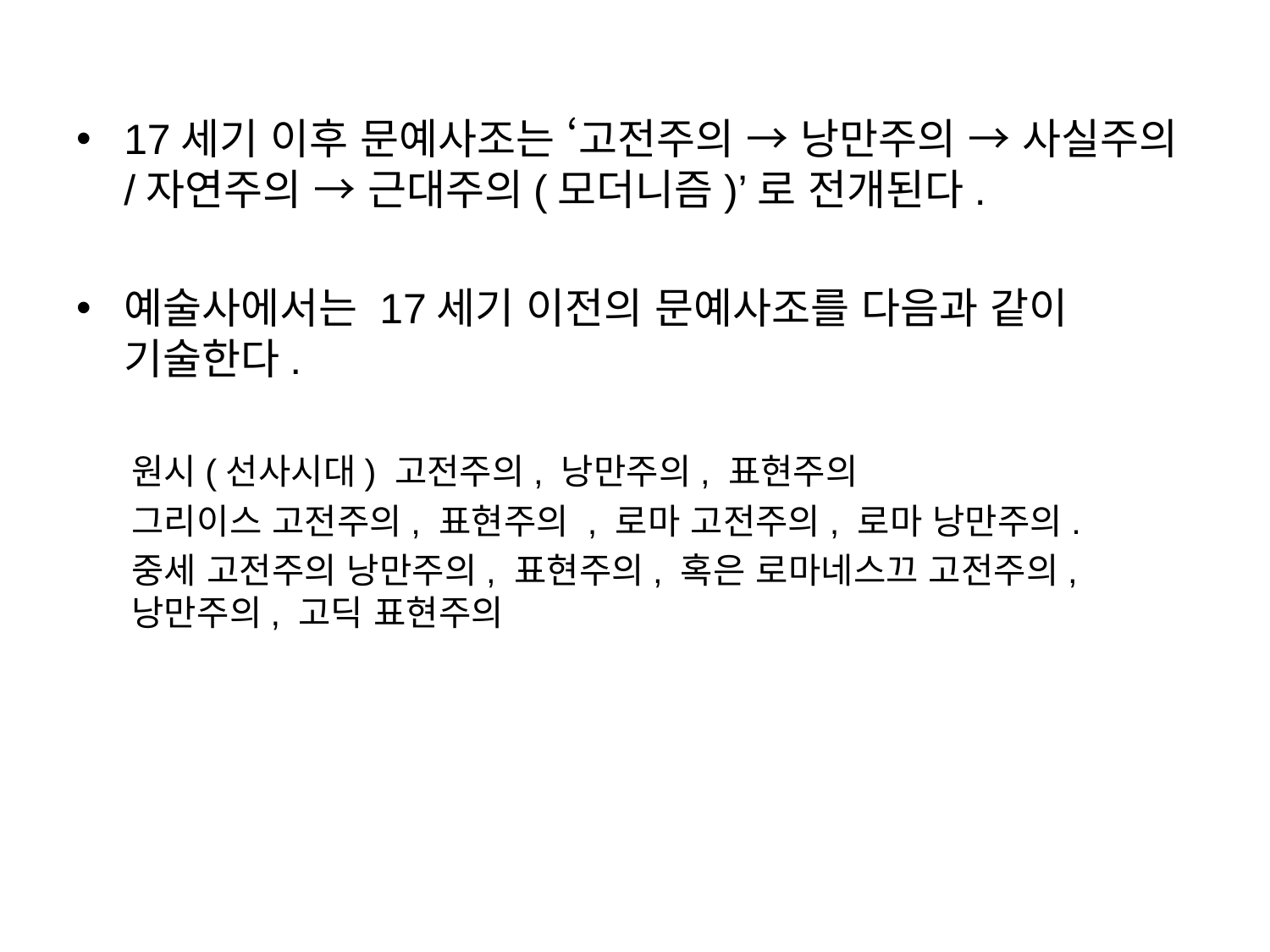

17세기 이후 문예사조는 ‘고전주의 → 낭만주의 → 사실주의/자연주의 → 근대주의(모더니즘)’로 전개된다.

예술사에서는 17세기 이전의 문예사조를 다음과 같이 기술한다.

원시(선사시대) 고전주의, 낭만주의, 표현주의
그리이스 고전주의, 표현주의 , 로마 고전주의, 로마 낭만주의.
중세 고전주의 낭만주의, 표현주의, 혹은 로마네스끄 고전주의, 낭만주의, 고딕 표현주의